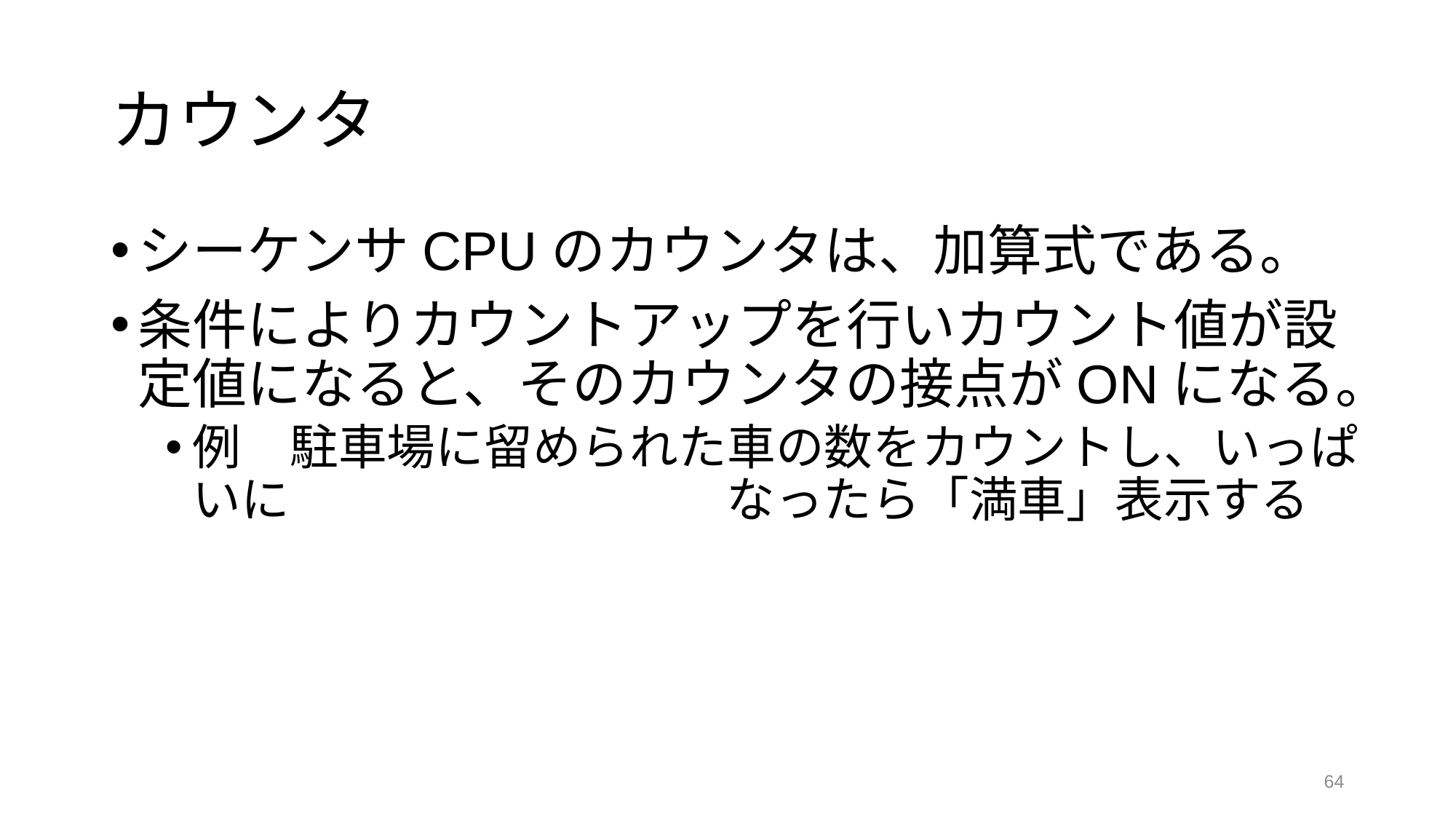

# カウンタ
シーケンサCPUのカウンタは、加算式である。
条件によりカウントアップを行いカウント値が設定値になると、そのカウンタの接点がONになる。
例　駐車場に留められた車の数をカウントし、いっぱいに　　　　　	　　なったら「満車」表示する

64